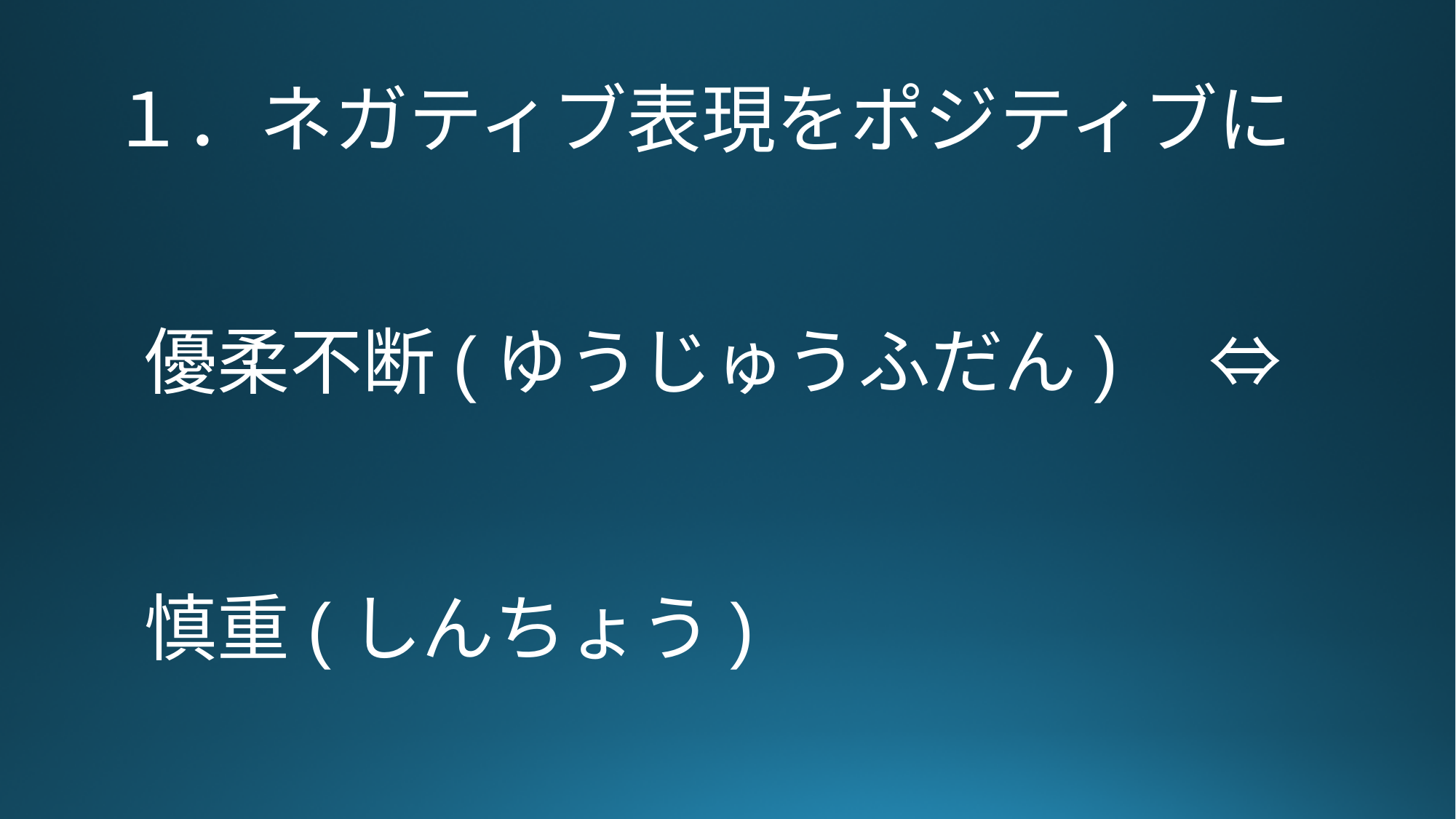

# １．ネガティブ表現をポジティブに

優柔不断(ゆうじゅうふだん)　⇔

慎重(しんちょう)